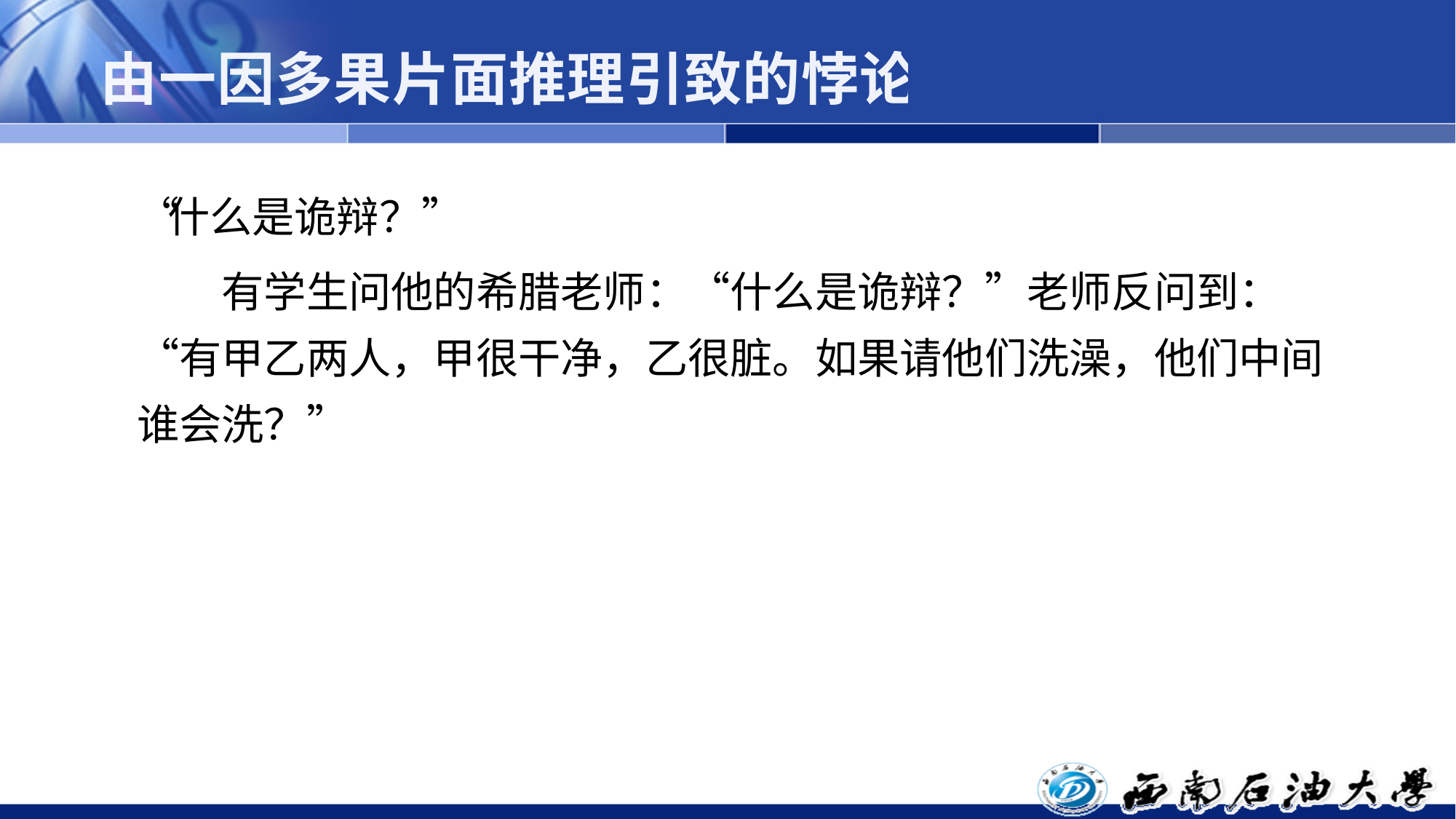

由一因多果片面推理引致的悖论
“什么是诡辩？”
　　有学生问他的希腊老师：“什么是诡辩？”老师反问到：“有甲乙两人，甲很干净，乙很脏。如果请他们洗澡，他们中间谁会洗？”